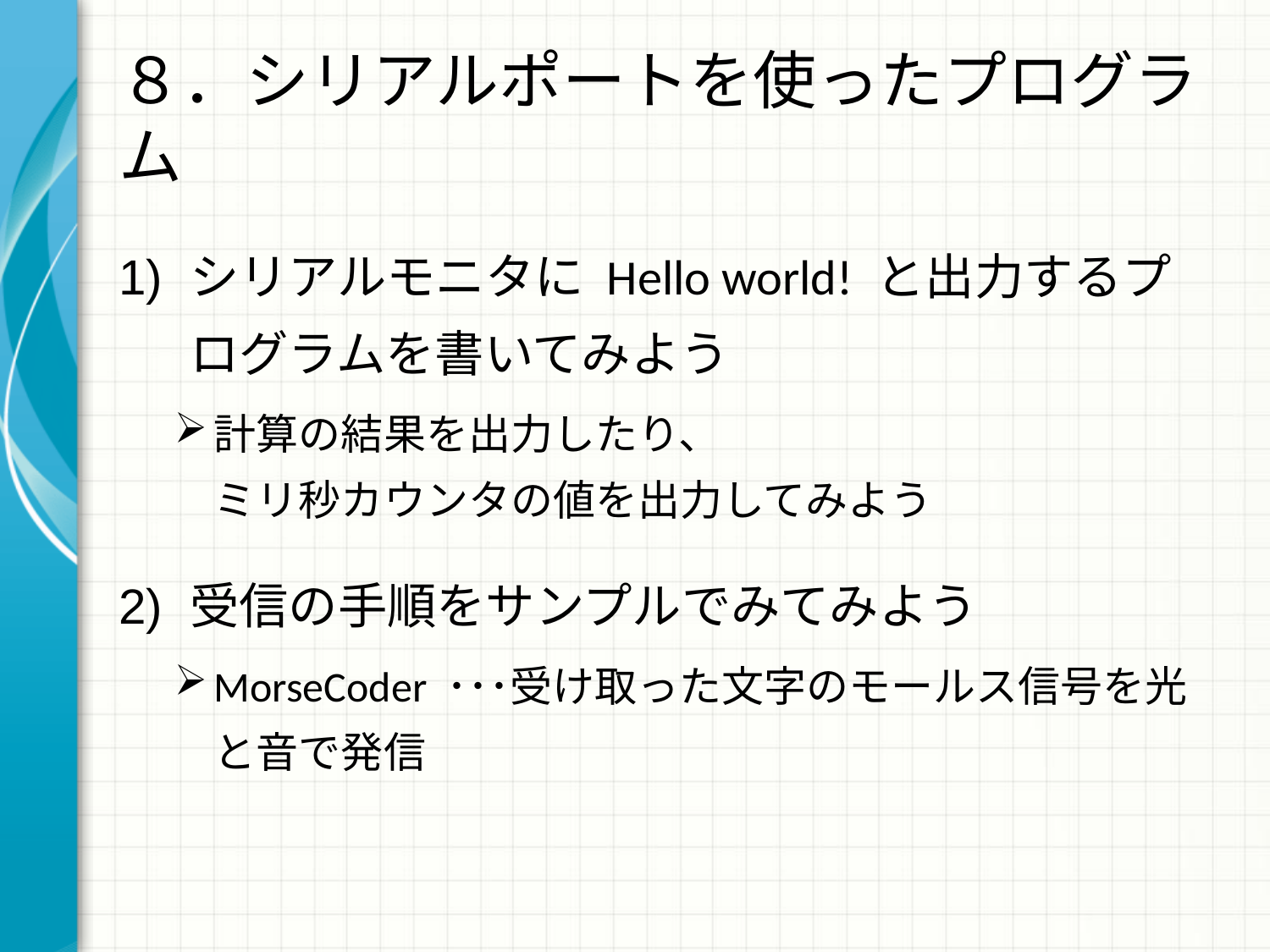

# ８．シリアルポートを使ったプログラム
シリアルモニタに Hello world! と出力するプログラムを書いてみよう
計算の結果を出力したり、
ミリ秒カウンタの値を出力してみよう
受信の手順をサンプルでみてみよう
MorseCoder ･･･受け取った文字のモールス信号を光と音で発信